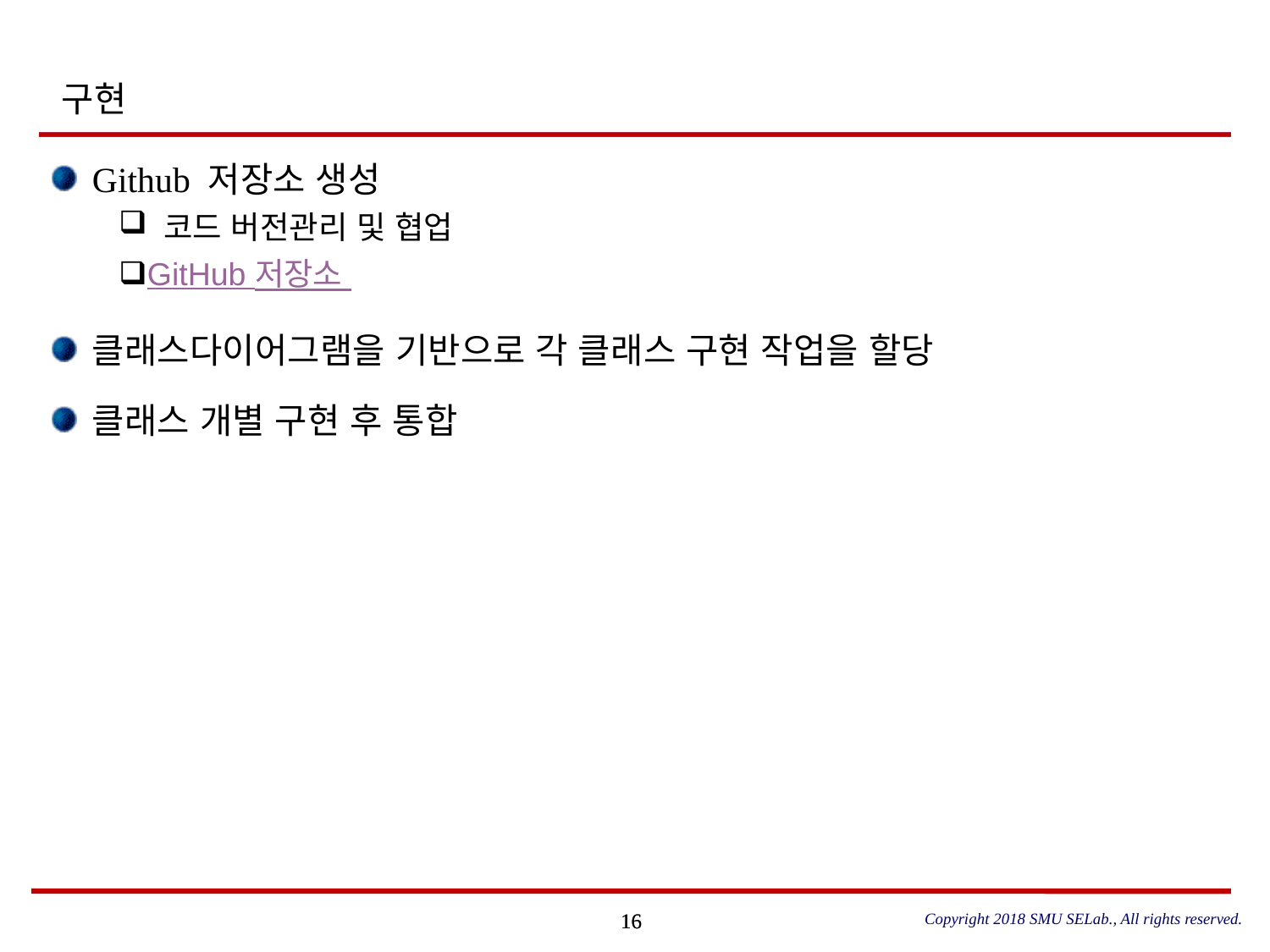

# 구현
Github 저장소 생성
 코드 버전관리 및 협업
GitHub 저장소
클래스다이어그램을 기반으로 각 클래스 구현 작업을 할당
클래스 개별 구현 후 통합
Copyright 2018 SMU SELab., All rights reserved.